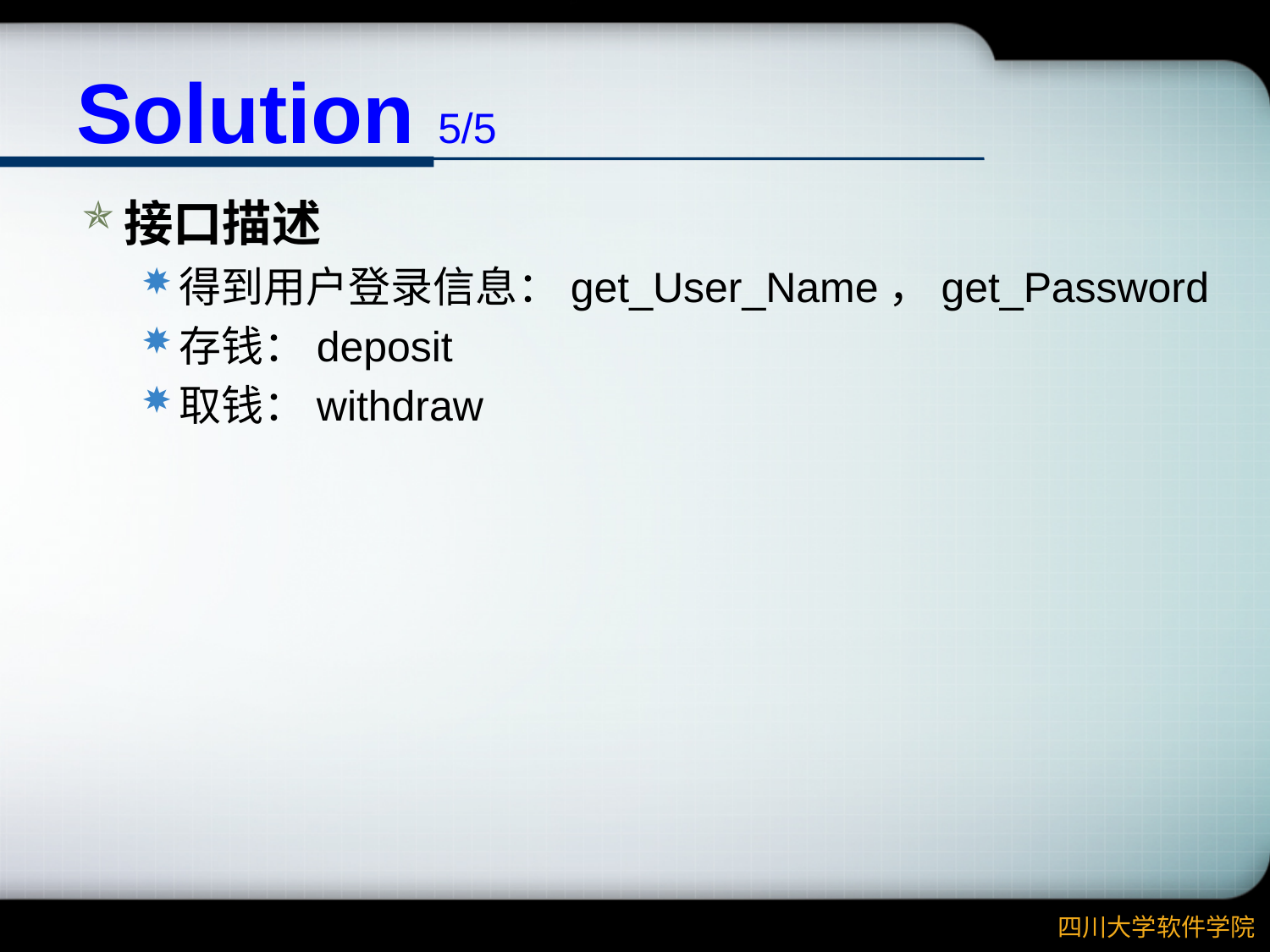

# Solution 5/5
接口描述
得到用户登录信息：get_User_Name，get_Password
存钱：deposit
取钱：withdraw